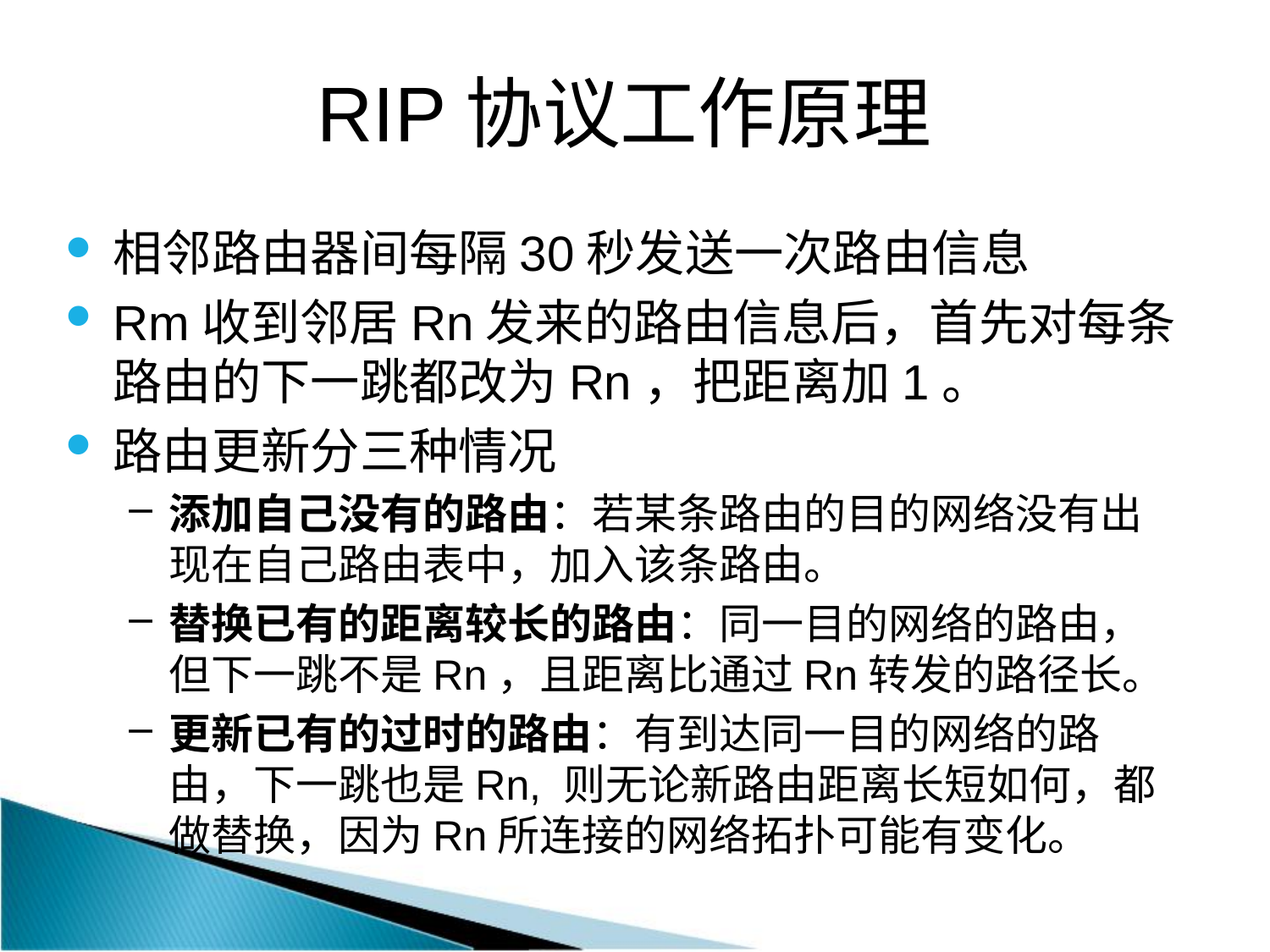

# RIP协议工作原理
相邻路由器间每隔30秒发送一次路由信息
Rm收到邻居Rn发来的路由信息后，首先对每条路由的下一跳都改为Rn，把距离加1。
路由更新分三种情况
添加自己没有的路由：若某条路由的目的网络没有出现在自己路由表中，加入该条路由。
替换已有的距离较长的路由：同一目的网络的路由，但下一跳不是Rn，且距离比通过Rn转发的路径长。
更新已有的过时的路由：有到达同一目的网络的路由，下一跳也是Rn, 则无论新路由距离长短如何，都做替换，因为Rn所连接的网络拓扑可能有变化。